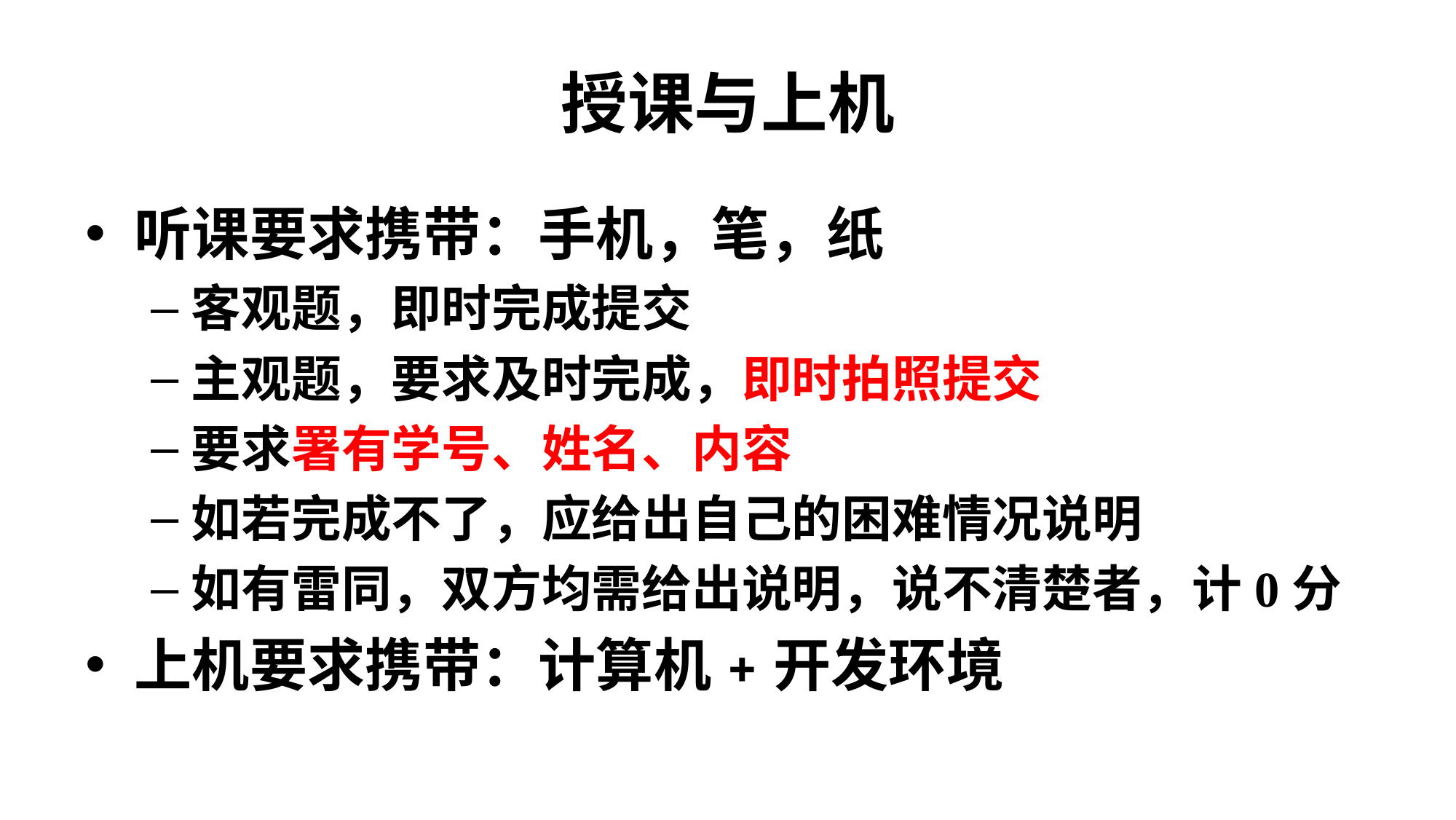

# 授课与上机
听课要求携带：手机，笔，纸
客观题，即时完成提交
主观题，要求及时完成，即时拍照提交
要求署有学号、姓名、内容
如若完成不了，应给出自己的困难情况说明
如有雷同，双方均需给出说明，说不清楚者，计0分
上机要求携带：计算机+开发环境